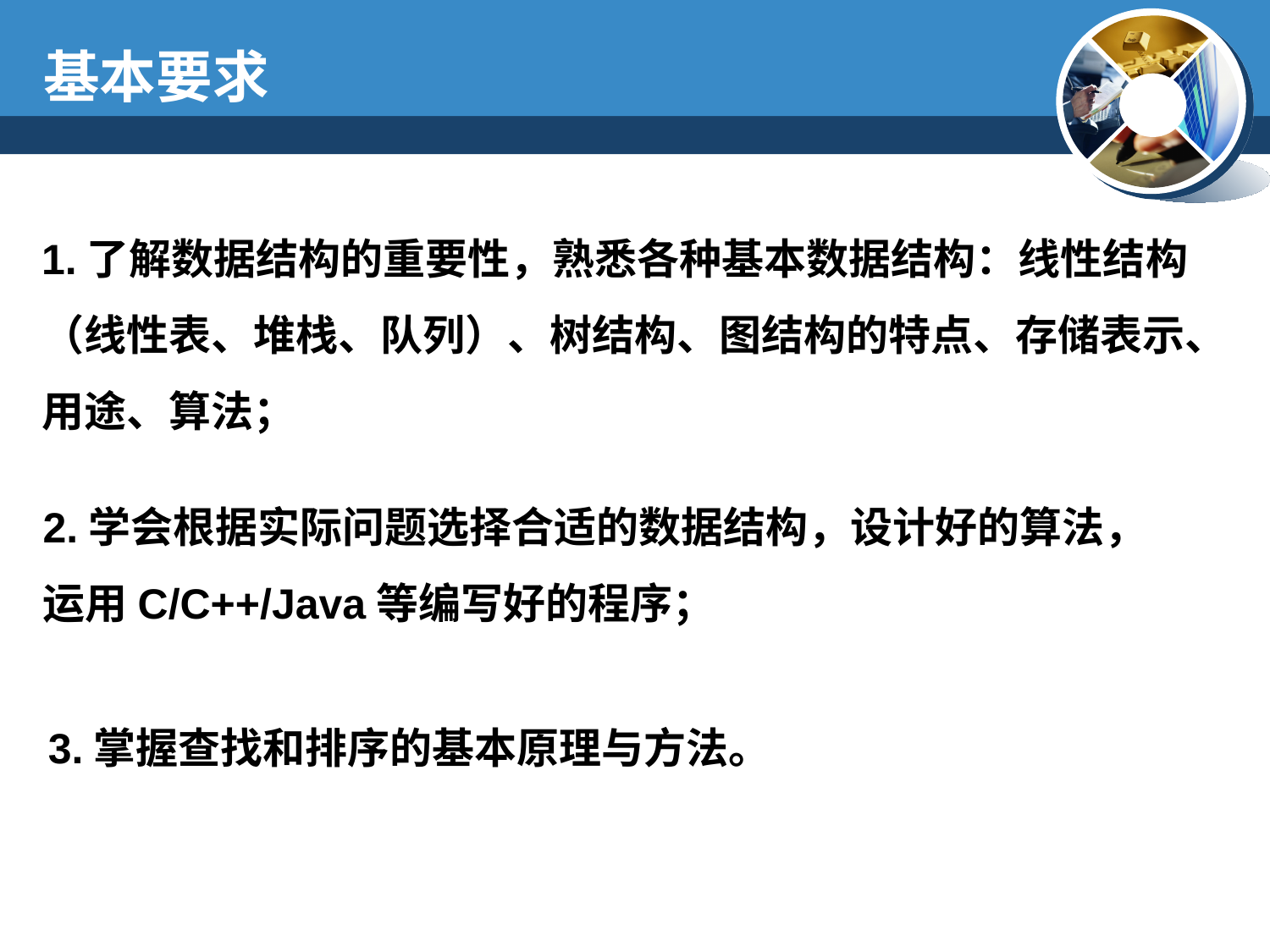

基本要求
1.了解数据结构的重要性，熟悉各种基本数据结构：线性结构（线性表、堆栈、队列）、树结构、图结构的特点、存储表示、用途、算法；
2.学会根据实际问题选择合适的数据结构，设计好的算法，运用C/C++/Java等编写好的程序；
3.掌握查找和排序的基本原理与方法。